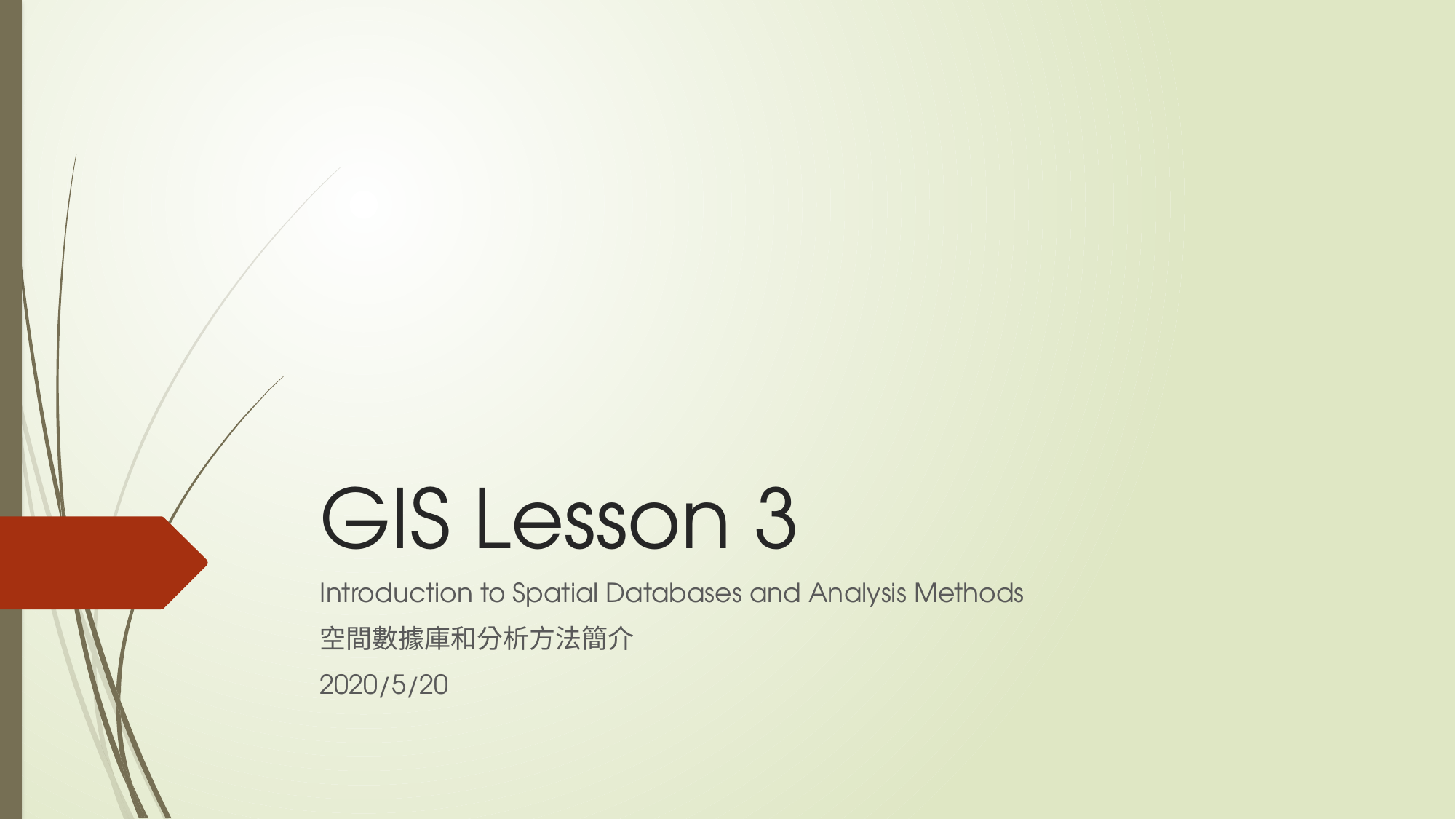

# GIS Lesson 3
Introduction to Spatial Databases and Analysis Methods
空間數據庫和分析方法簡介
2020/5/20